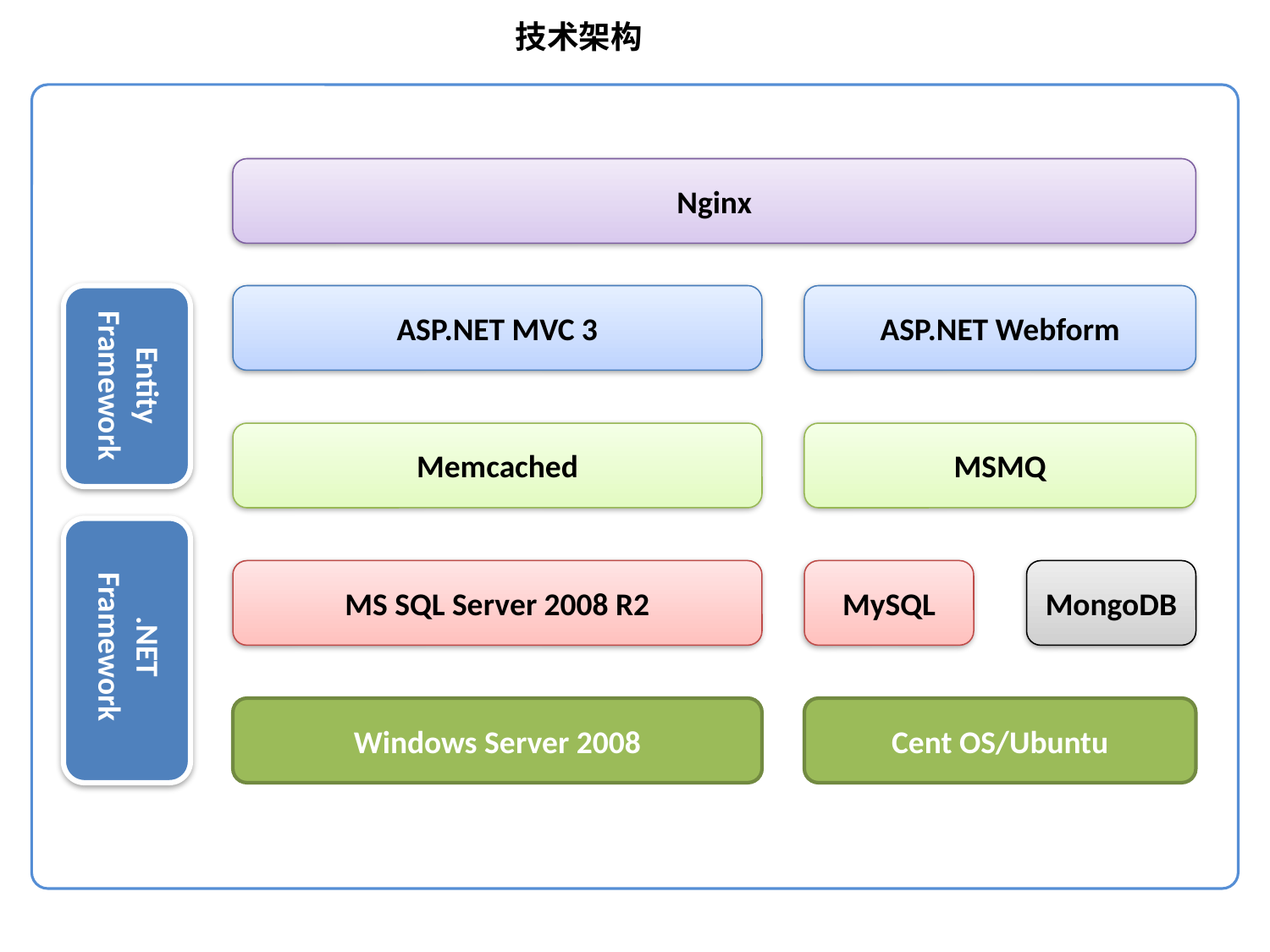

技术架构

Nginx
Entity Framework
ASP.NET MVC 3
ASP.NET Webform
Memcached
MSMQ
.NET
Framework
MS SQL Server 2008 R2
MySQL
MongoDB
Windows Server 2008
Cent OS/Ubuntu